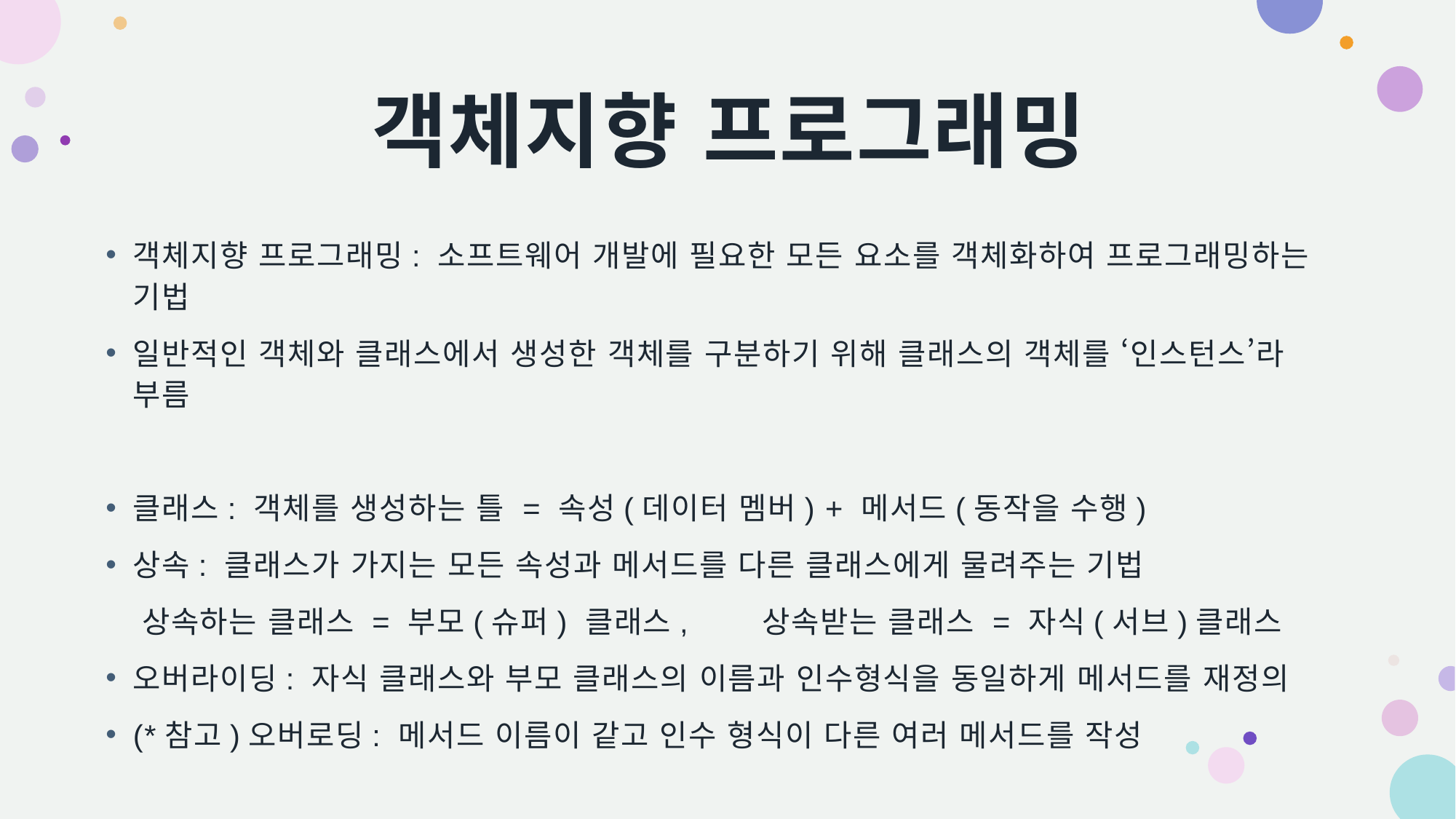

# 객체지향 프로그래밍
객체지향 프로그래밍: 소프트웨어 개발에 필요한 모든 요소를 객체화하여 프로그래밍하는 기법
일반적인 객체와 클래스에서 생성한 객체를 구분하기 위해 클래스의 객체를 ‘인스턴스’라 부름

클래스: 객체를 생성하는 틀 = 속성(데이터 멤버) + 메서드(동작을 수행)
상속: 클래스가 가지는 모든 속성과 메서드를 다른 클래스에게 물려주는 기법
   상속하는 클래스 = 부모(슈퍼) 클래스,       상속받는 클래스 = 자식(서브)클래스
오버라이딩: 자식 클래스와 부모 클래스의 이름과 인수형식을 동일하게 메서드를 재정의
(*참고)오버로딩: 메서드 이름이 같고 인수 형식이 다른 여러 메서드를 작성